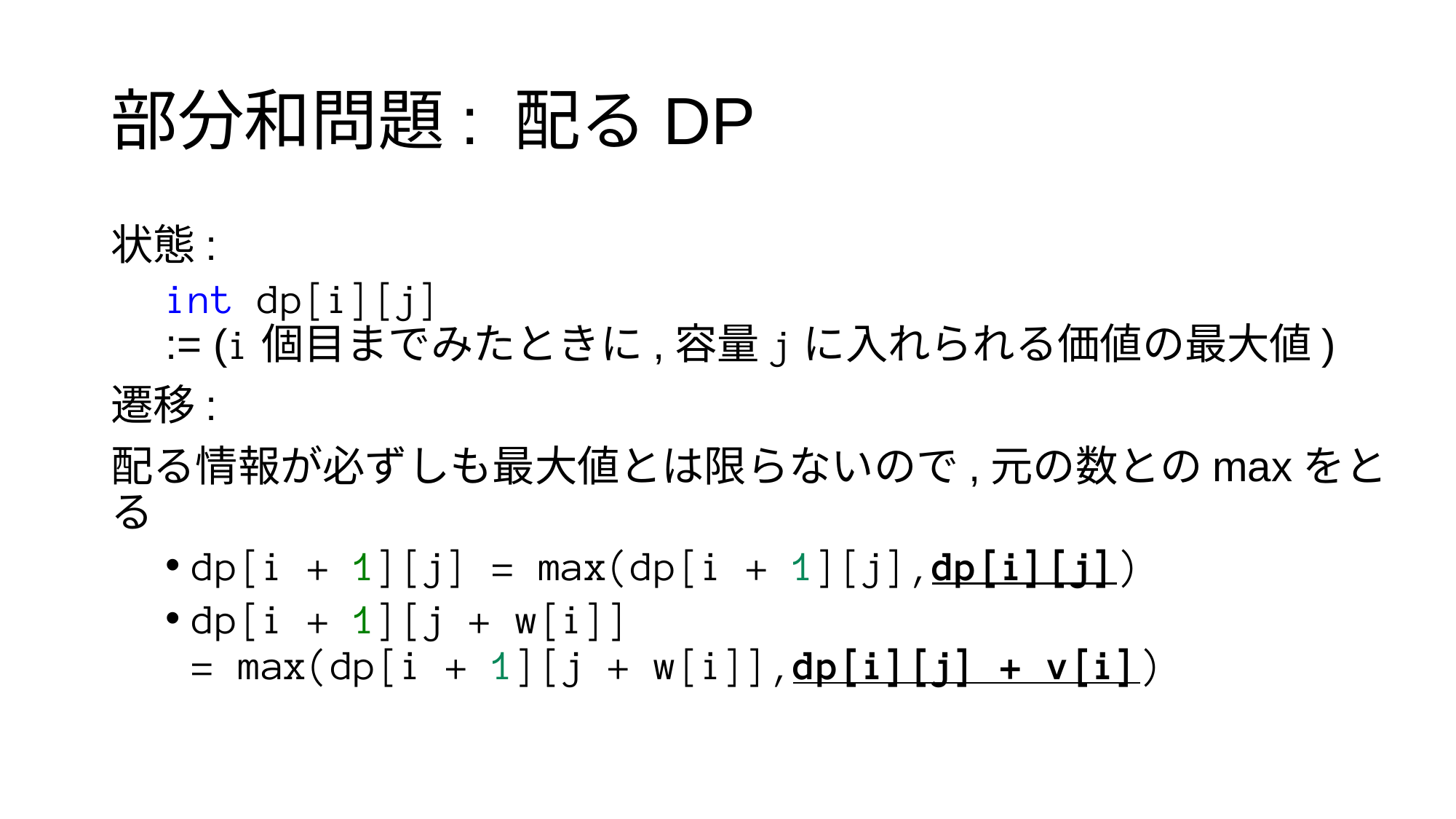

# 部分和問題: 配るDP
状態:
int dp[i][j]
:= (i個目までみたときに,容量jに入れられる価値の最大値)
遷移:
配る情報が必ずしも最大値とは限らないので,元の数とのmaxをとる
dp[i + 1][j] = max(dp[i + 1][j],dp[i][j])
dp[i + 1][j + w[i]]
= max(dp[i + 1][j + w[i]],dp[i][j] + v[i])